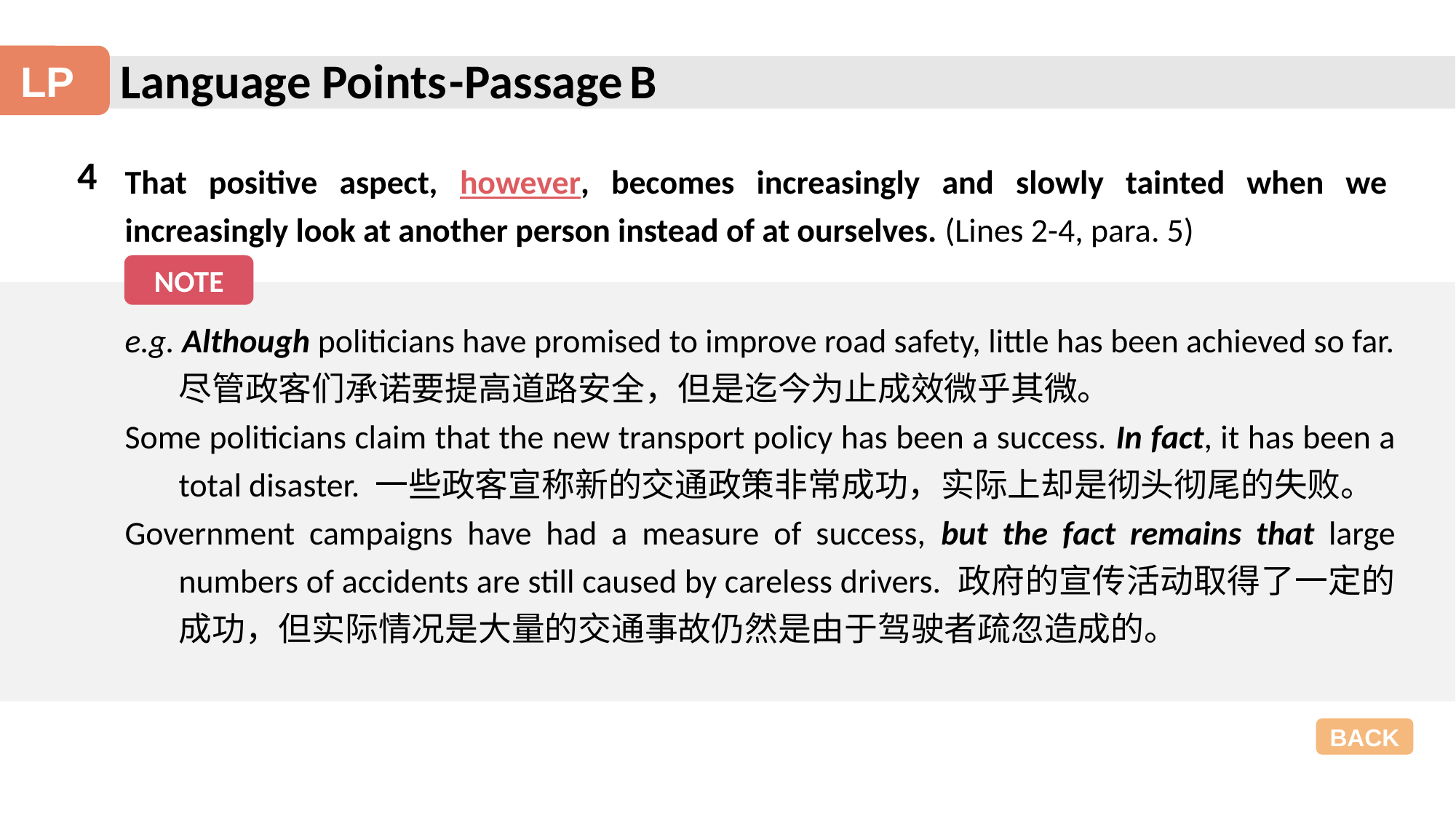

Language Points
-Passage B
LP

4
That positive aspect, however, becomes increasingly and slowly tainted when we increasingly look at another person instead of at ourselves. (Lines 2-4, para. 5)
NOTE

e.g. Although politicians have promised to improve road safety, little has been achieved so far. 尽管政客们承诺要提高道路安全，但是迄今为止成效微乎其微。
Some politicians claim that the new transport policy has been a success. In fact, it has been a total disaster. 一些政客宣称新的交通政策非常成功，实际上却是彻头彻尾的失败。
Government campaigns have had a measure of success, but the fact remains that large numbers of accidents are still caused by careless drivers. 政府的宣传活动取得了一定的成功，但实际情况是大量的交通事故仍然是由于驾驶者疏忽造成的。
BACK